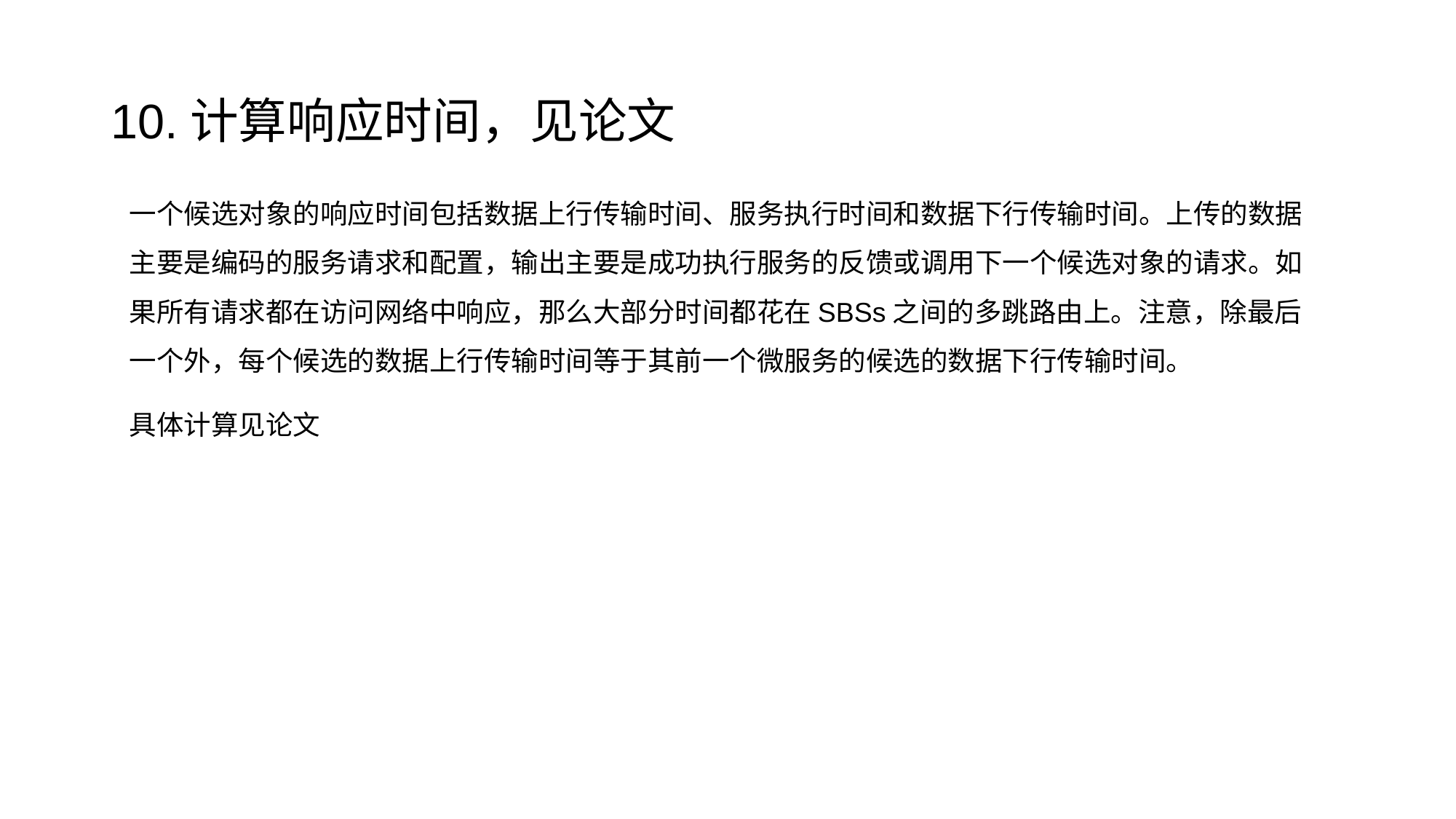

# 10.计算响应时间，见论文
一个候选对象的响应时间包括数据上行传输时间、服务执行时间和数据下行传输时间。上传的数据主要是编码的服务请求和配置，输出主要是成功执行服务的反馈或调用下一个候选对象的请求。如果所有请求都在访问网络中响应，那么大部分时间都花在SBSs之间的多跳路由上。注意，除最后一个外，每个候选的数据上行传输时间等于其前一个微服务的候选的数据下行传输时间。
具体计算见论文